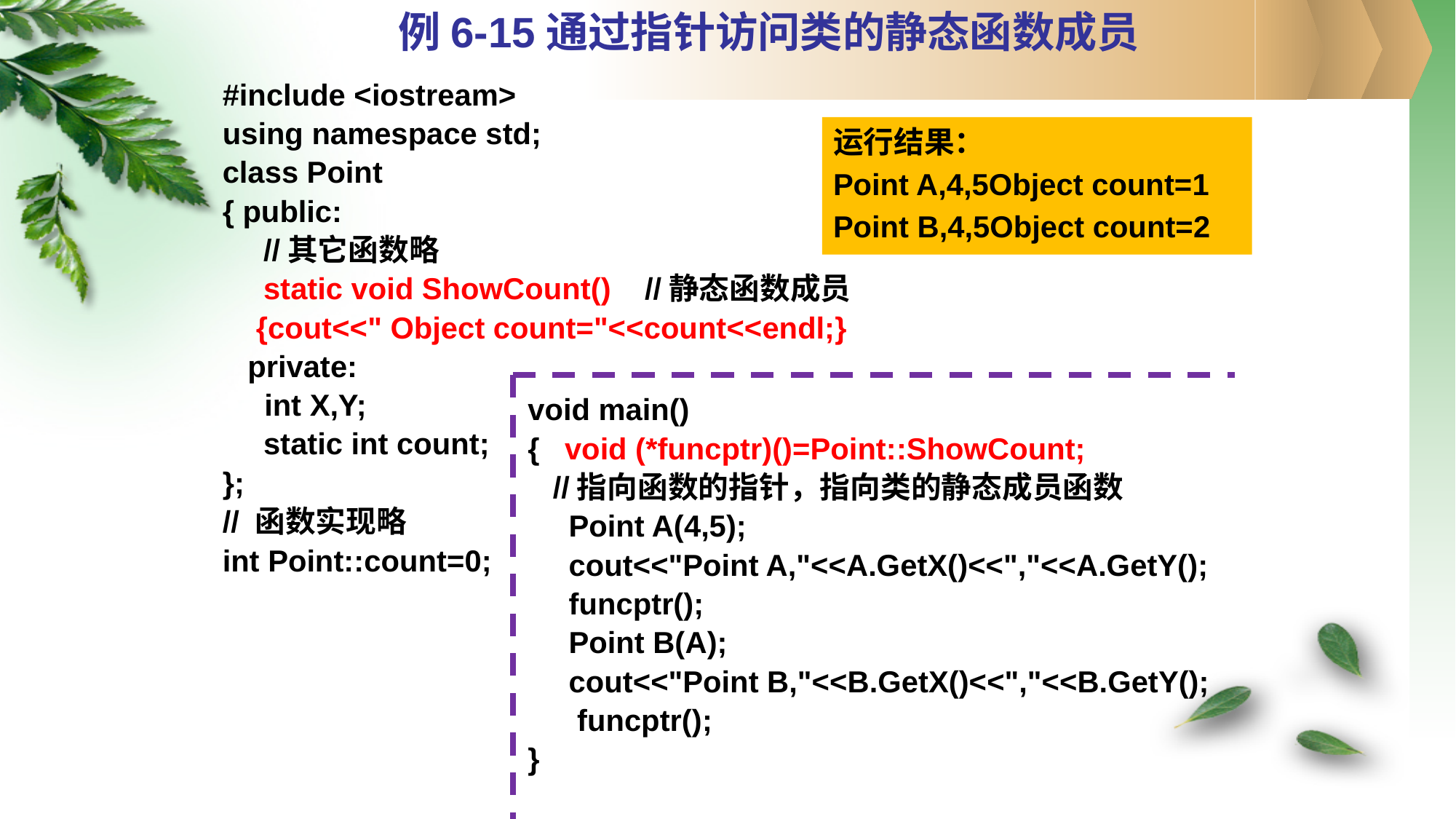

# 例6-15通过指针访问类的静态函数成员
#include <iostream>
using namespace std;
class Point
{ public:
	//其它函数略
	static void ShowCount()    //静态函数成员
    {cout<<" Object count="<<count<<endl;}
   private:
     int X,Y;
	static int count;
};
// 函数实现略
int Point::count=0;
运行结果：
Point A,4,5Object count=1
Point B,4,5Object count=2
void main()
{   void (*funcptr)()=Point::ShowCount;
   //指向函数的指针，指向类的静态成员函数
	Point A(4,5);
	cout<<"Point A,"<<A.GetX()<<","<<A.GetY();
	funcptr();
	Point B(A);
	cout<<"Point B,"<<B.GetX()<<","<<B.GetY();
	 funcptr();
}